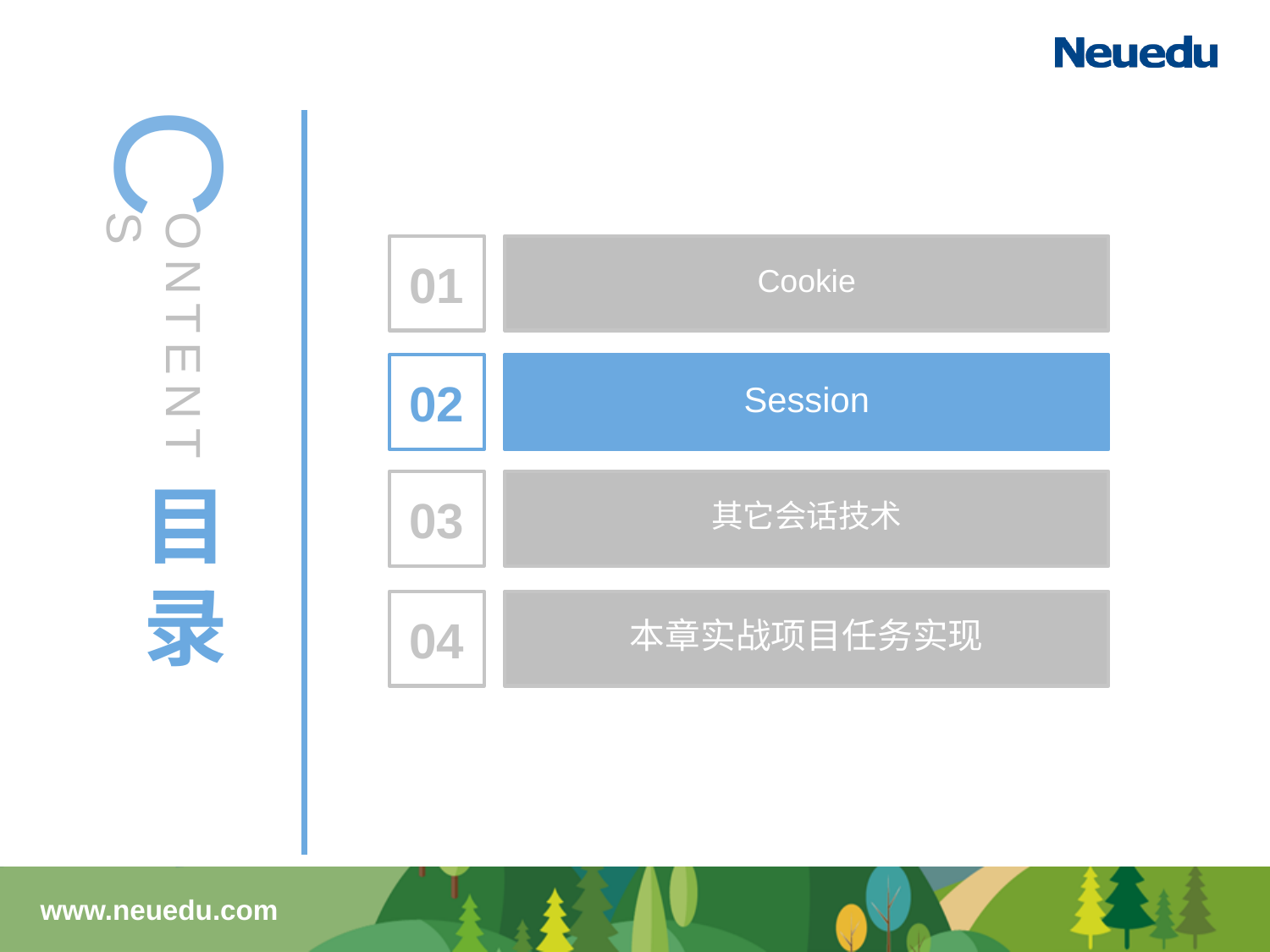

01
Cookie
02
Session
03
其它会话技术
04
本章实战项目任务实现